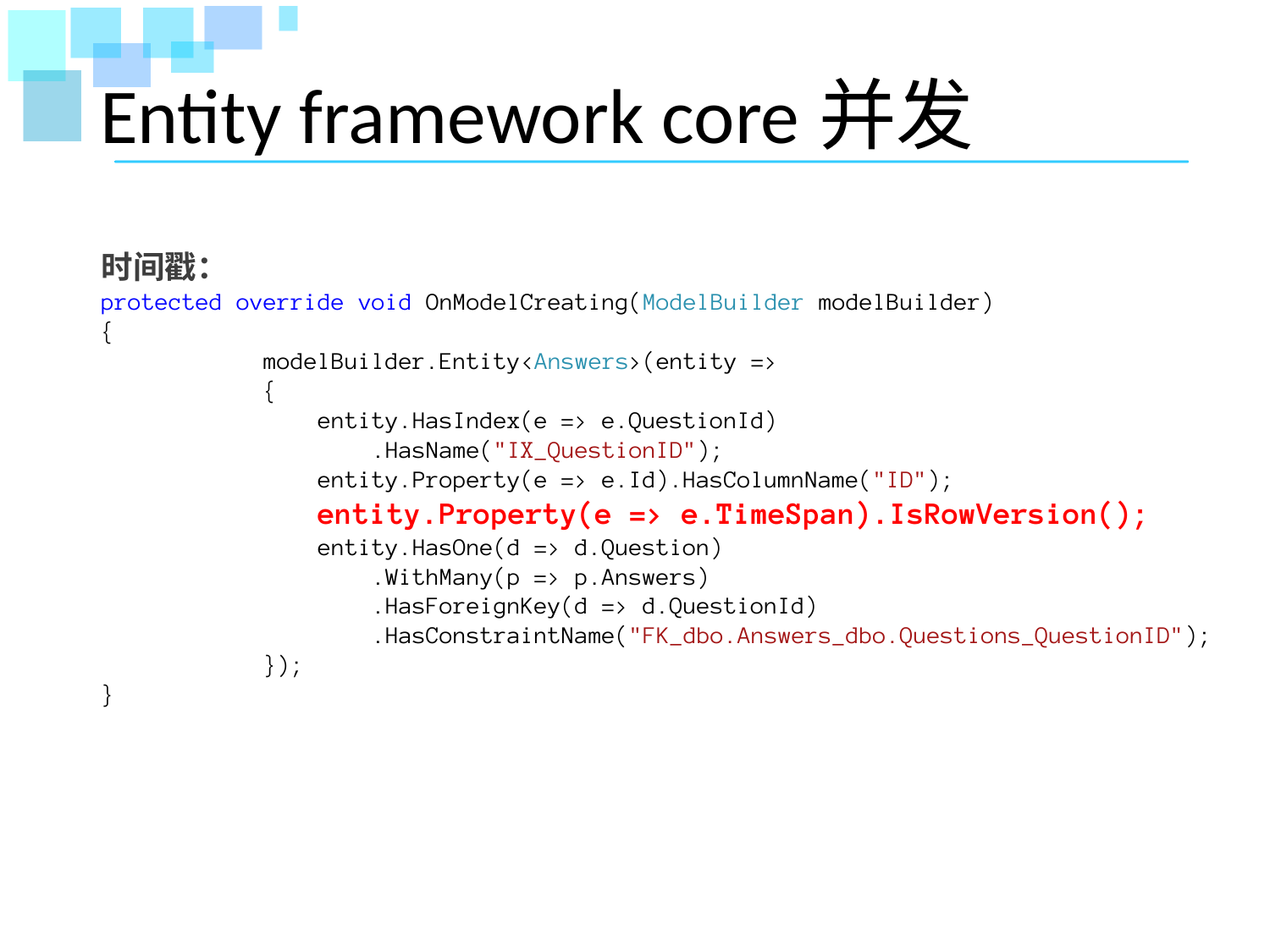

# Entity framework core并发
时间戳：
protected override void OnModelCreating(ModelBuilder modelBuilder)
{
            modelBuilder.Entity<Answers>(entity =>
            {
                entity.HasIndex(e => e.QuestionId)
                    .HasName("IX_QuestionID");
                entity.Property(e => e.Id).HasColumnName("ID");
                entity.Property(e => e.TimeSpan).IsRowVersion();
                entity.HasOne(d => d.Question)
                    .WithMany(p => p.Answers)
                    .HasForeignKey(d => d.QuestionId)
                    .HasConstraintName("FK_dbo.Answers_dbo.Questions_QuestionID");
            });
}